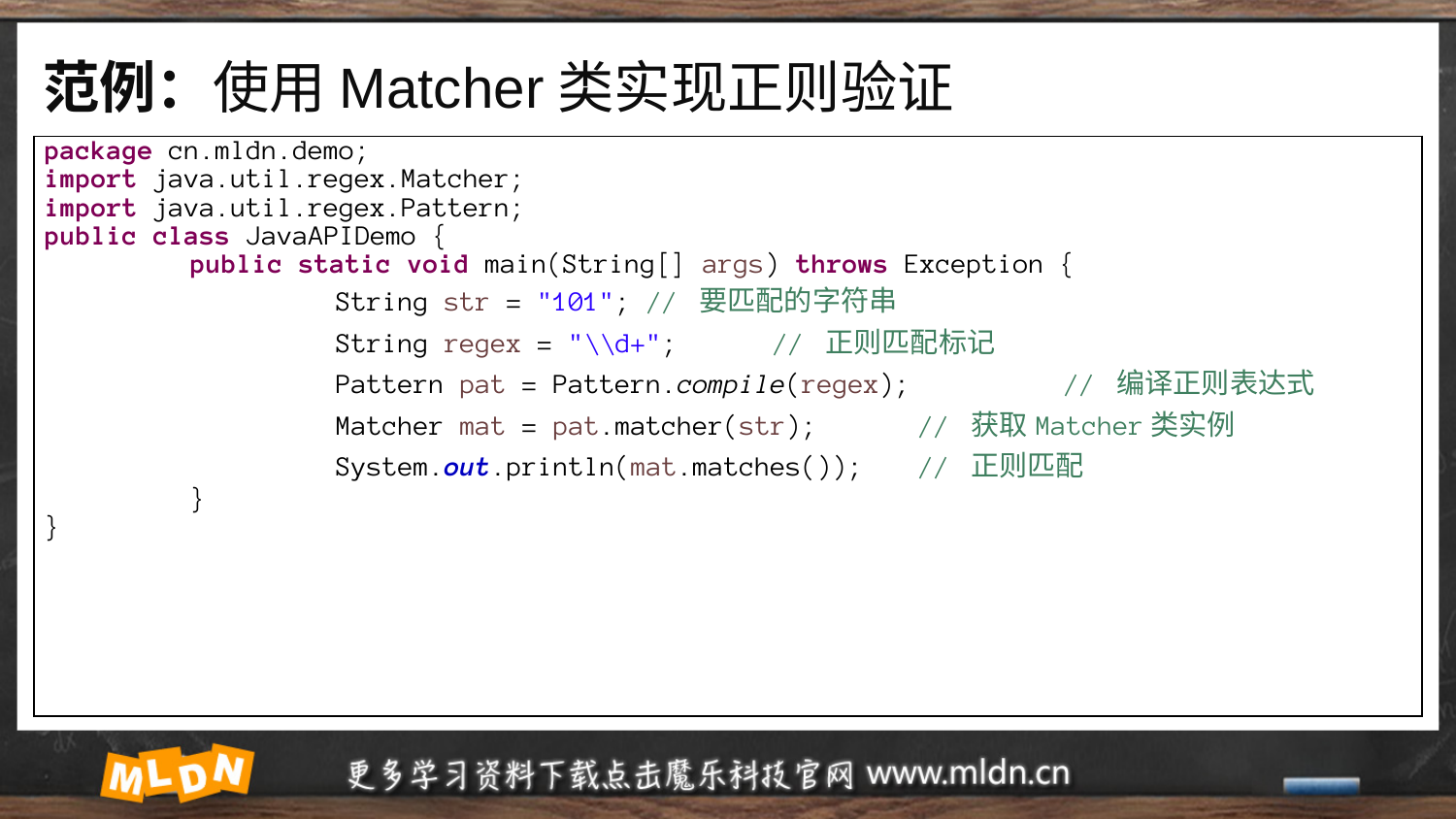

# 范例：使用Matcher类实现正则验证
| package cn.mldn.demo; import java.util.regex.Matcher; import java.util.regex.Pattern; public class JavaAPIDemo { public static void main(String[] args) throws Exception { String str = "101"; // 要匹配的字符串 String regex = "\\d+"; // 正则匹配标记 Pattern pat = Pattern.compile(regex); // 编译正则表达式 Matcher mat = pat.matcher(str); // 获取Matcher类实例 System.out.println(mat.matches()); // 正则匹配 } } |
| --- |